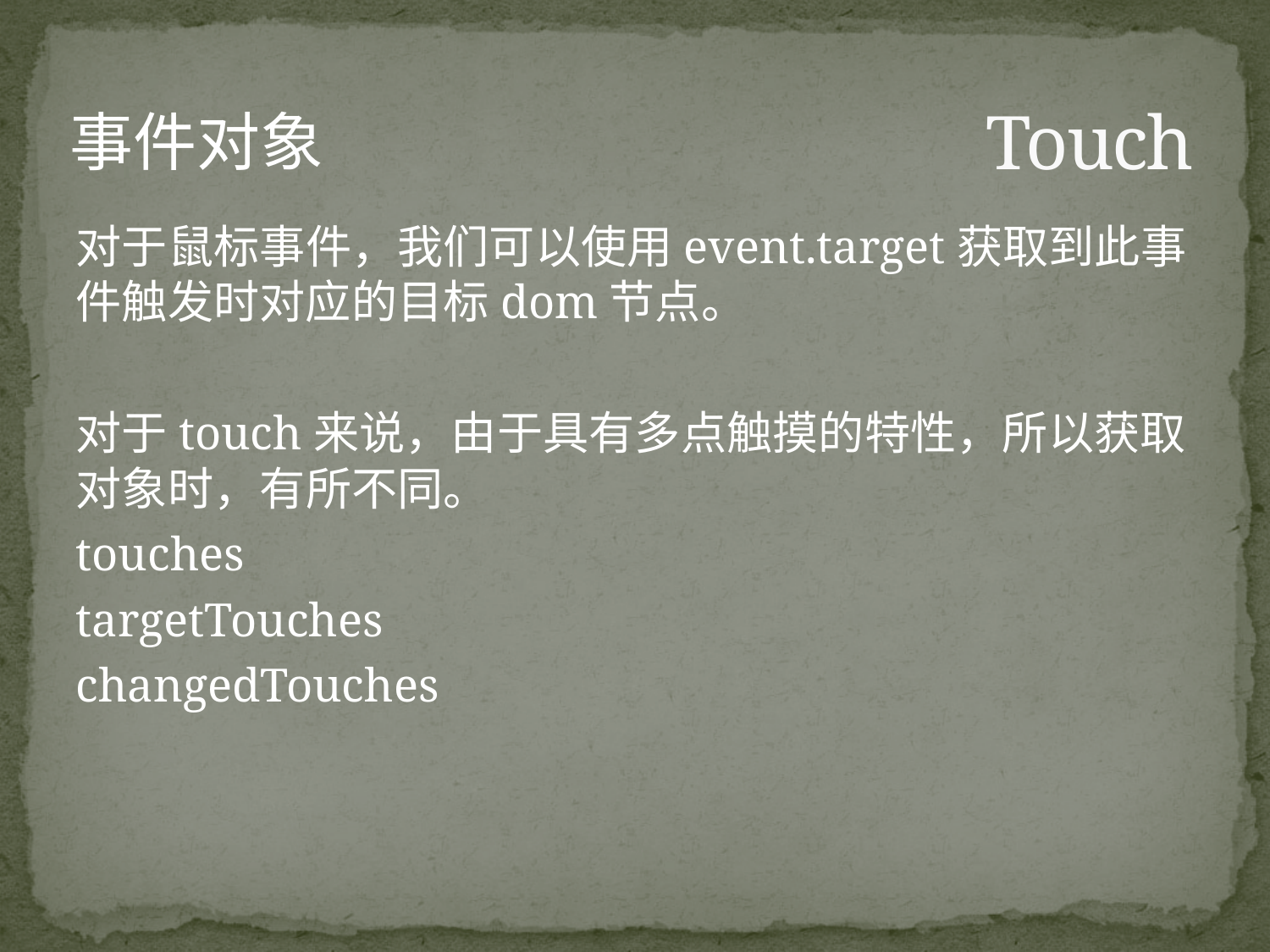

# Touch
事件对象
对于鼠标事件，我们可以使用event.target获取到此事件触发时对应的目标dom节点。

对于touch来说，由于具有多点触摸的特性，所以获取对象时，有所不同。
touches
targetTouches
changedTouches